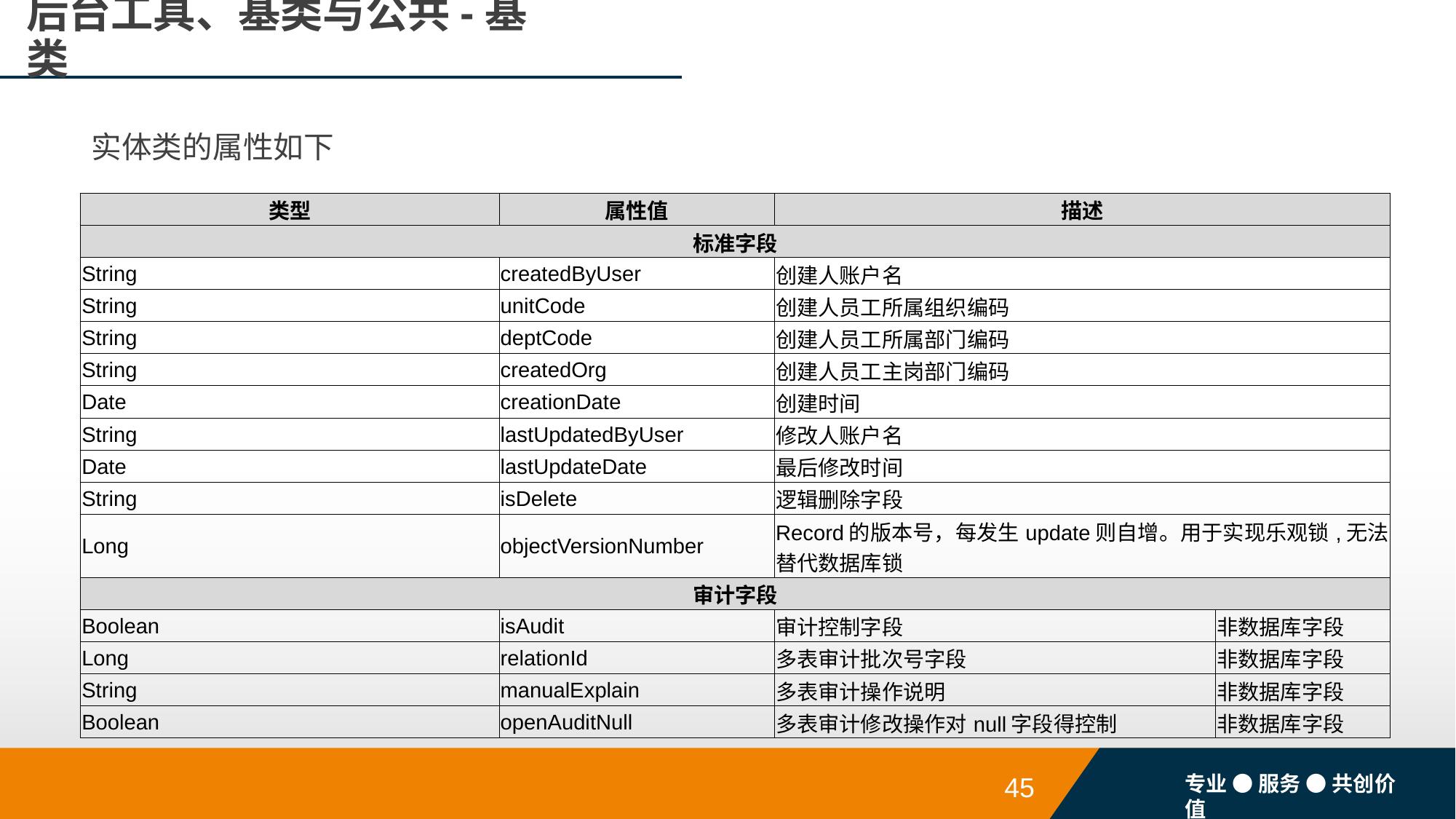

# 后台工具、基类与公共-基类
实体类的属性如下
| 类型 | 属性值 | 描述 |  |
| --- | --- | --- | --- |
| 标准字段 |  |  |  |
| String | createdByUser | 创建人账户名 |  |
| String | unitCode | 创建人员工所属组织编码 |  |
| String | deptCode | 创建人员工所属部门编码 |  |
| String | createdOrg | 创建人员工主岗部门编码 |  |
| Date | creationDate | 创建时间 |  |
| String | lastUpdatedByUser | 修改人账户名 |  |
| Date | lastUpdateDate | 最后修改时间 |  |
| String | isDelete | 逻辑删除字段 |  |
| Long | objectVersionNumber | Record的版本号，每发生update则自增。用于实现乐观锁,无法替代数据库锁 |  |
| 审计字段 |  |  |  |
| Boolean | isAudit | 审计控制字段 | 非数据库字段 |
| Long | relationId | 多表审计批次号字段 | 非数据库字段 |
| String | manualExplain | 多表审计操作说明 | 非数据库字段 |
| Boolean | openAuditNull | 多表审计修改操作对null字段得控制 | 非数据库字段 |